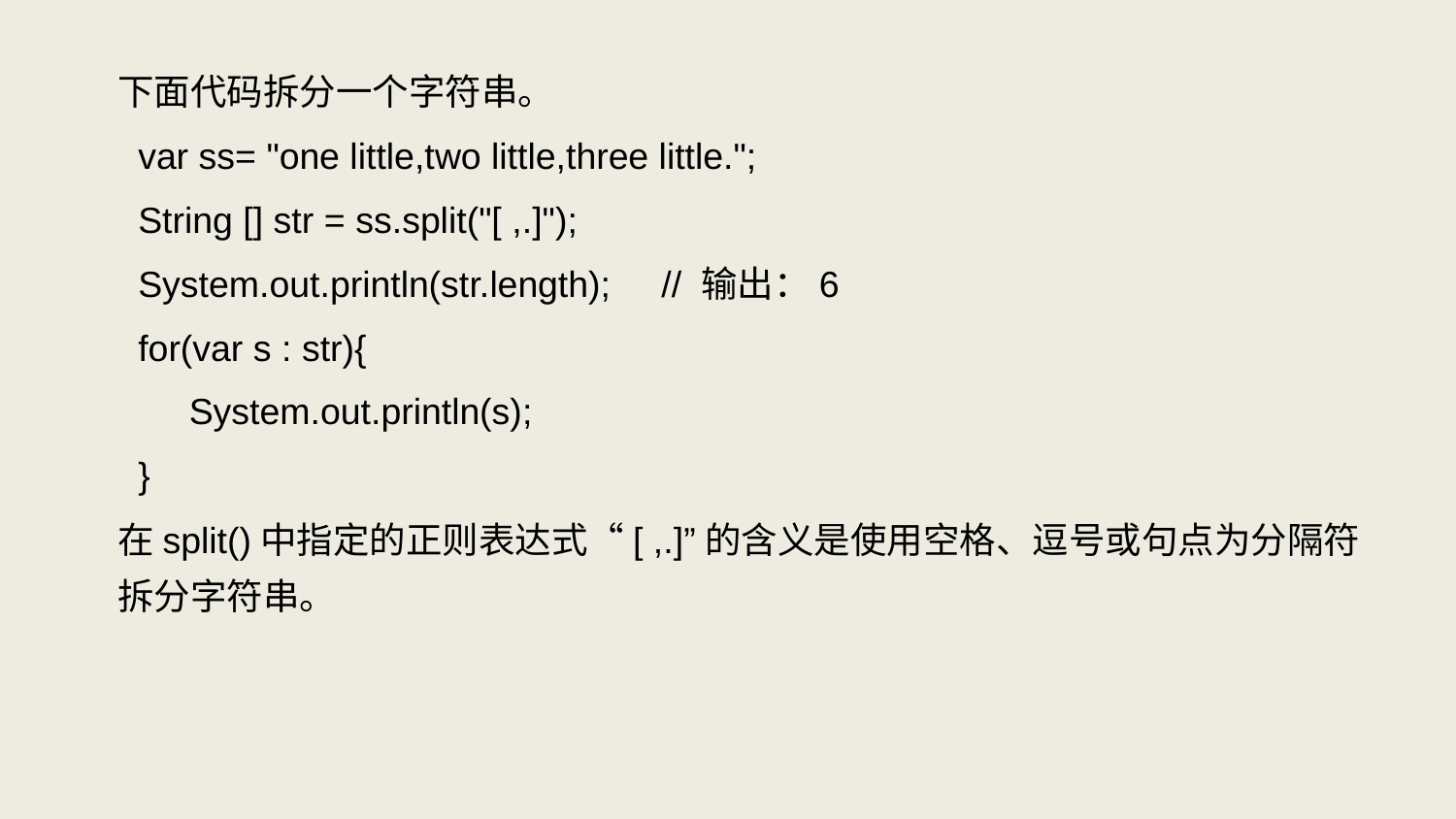

下面代码拆分一个字符串。
  var ss= "one little,two little,three little.";
  String [] str = ss.split("[ ,.]");
  System.out.println(str.length);     // 输出：6
  for(var s : str){
       System.out.println(s);
  }
在split()中指定的正则表达式“[ ,.]”的含义是使用空格、逗号或句点为分隔符拆分字符串。